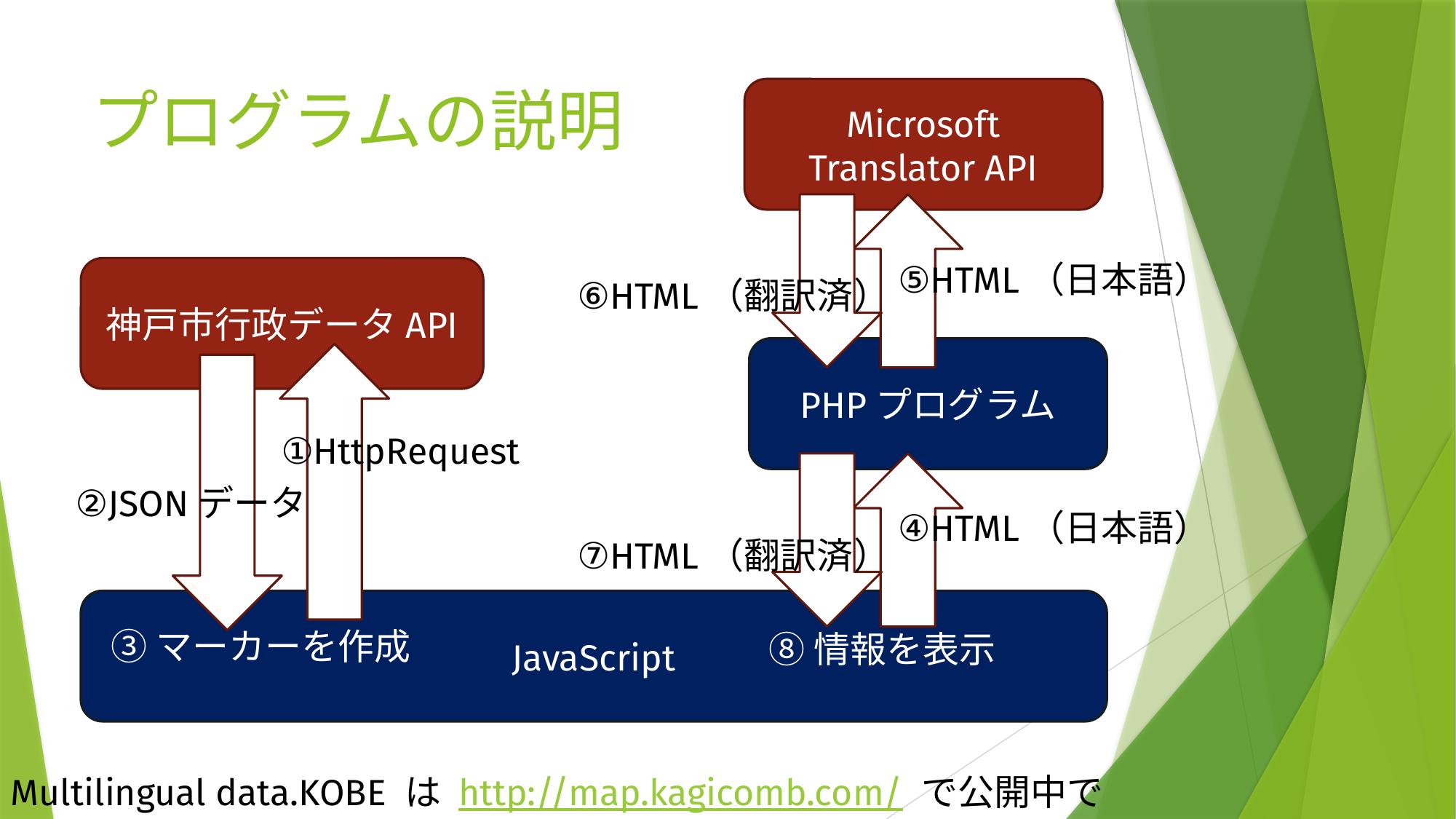

# プログラムの説明
Microsoft Translator API

⑥HTML（翻訳済）

⑤HTML（日本語）

神戸市行政データAPI

PHPプログラム

①HttpRequest

②JSONデータ

⑦HTML（翻訳済）

④HTML（日本語）
JavaScript
③マーカーを作成
⑧情報を表示
Multilingual data.KOBE は http://map.kagicomb.com/ で公開中です！